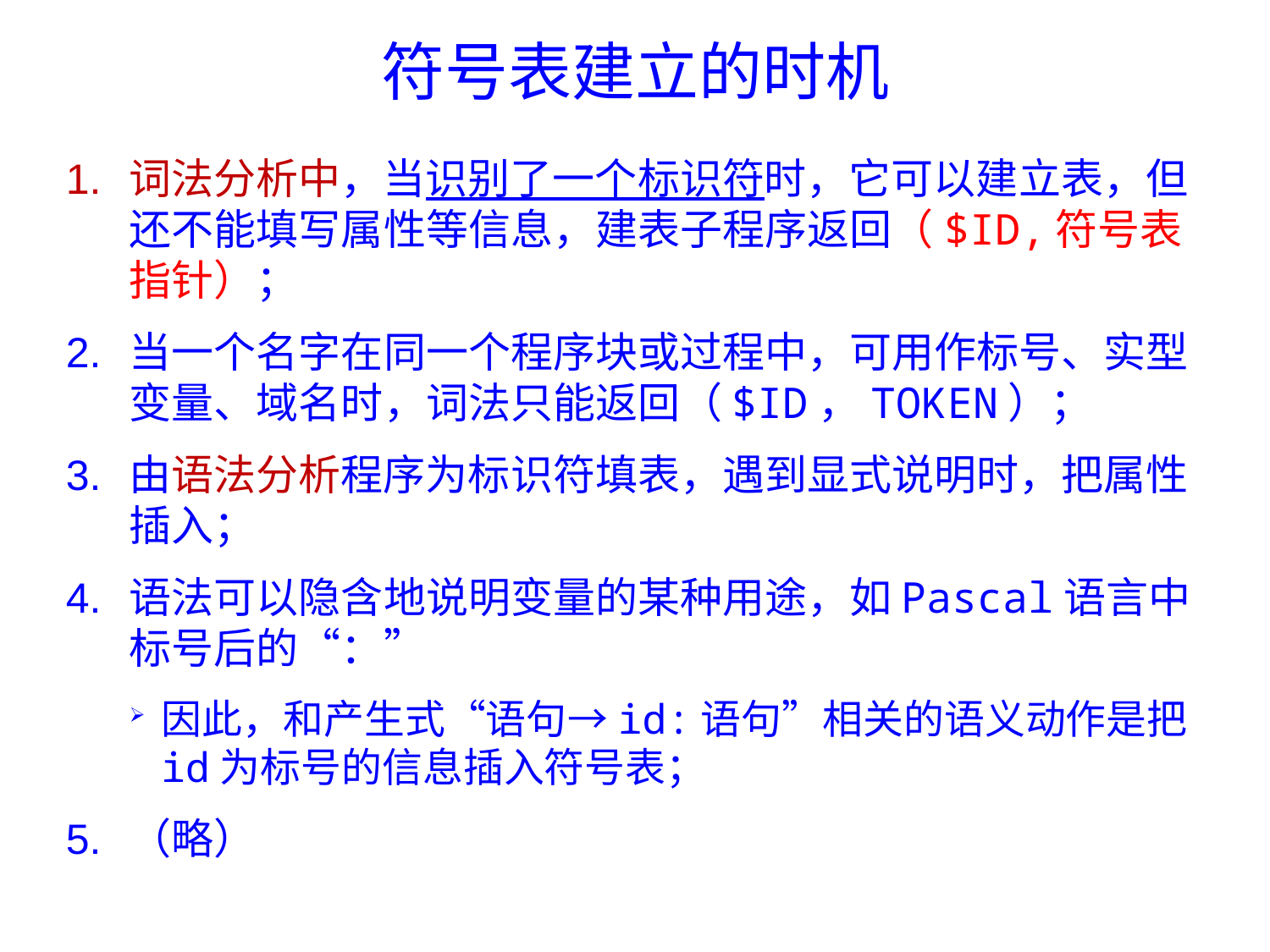

# 符号表建立的时机
词法分析中，当识别了一个标识符时，它可以建立表，但还不能填写属性等信息，建表子程序返回（$ID,符号表指针）；
当一个名字在同一个程序块或过程中，可用作标号、实型变量、域名时，词法只能返回（$ID，TOKEN）；
由语法分析程序为标识符填表，遇到显式说明时，把属性插入；
语法可以隐含地说明变量的某种用途，如Pascal语言中标号后的“：”
因此，和产生式“语句→id:语句”相关的语义动作是把id为标号的信息插入符号表；
（略）